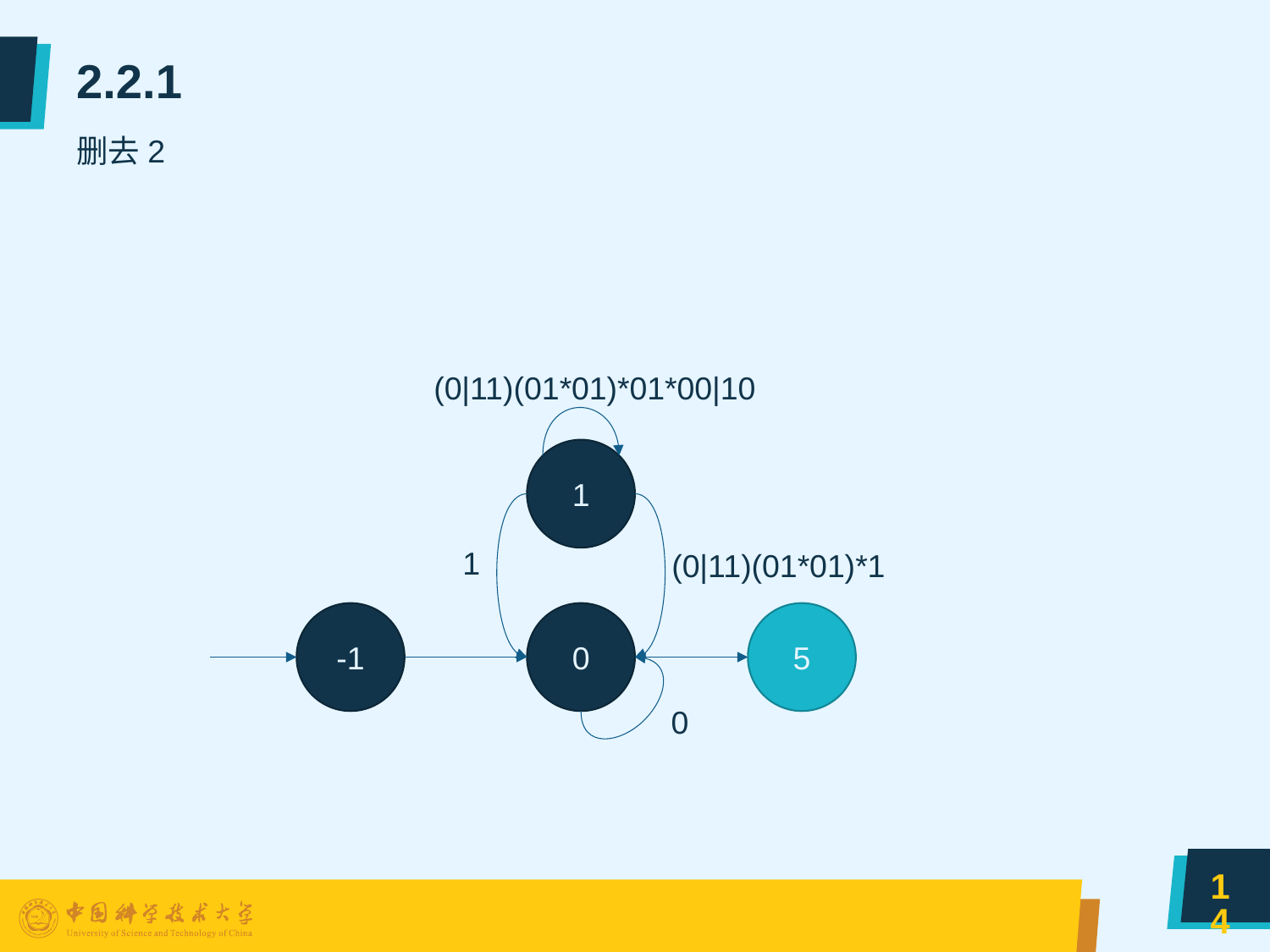

# 2.2.1
删去2
(0|11)(01*01)*01*00|10
1
1
(0|11)(01*01)*1
-1
0
5
0
14